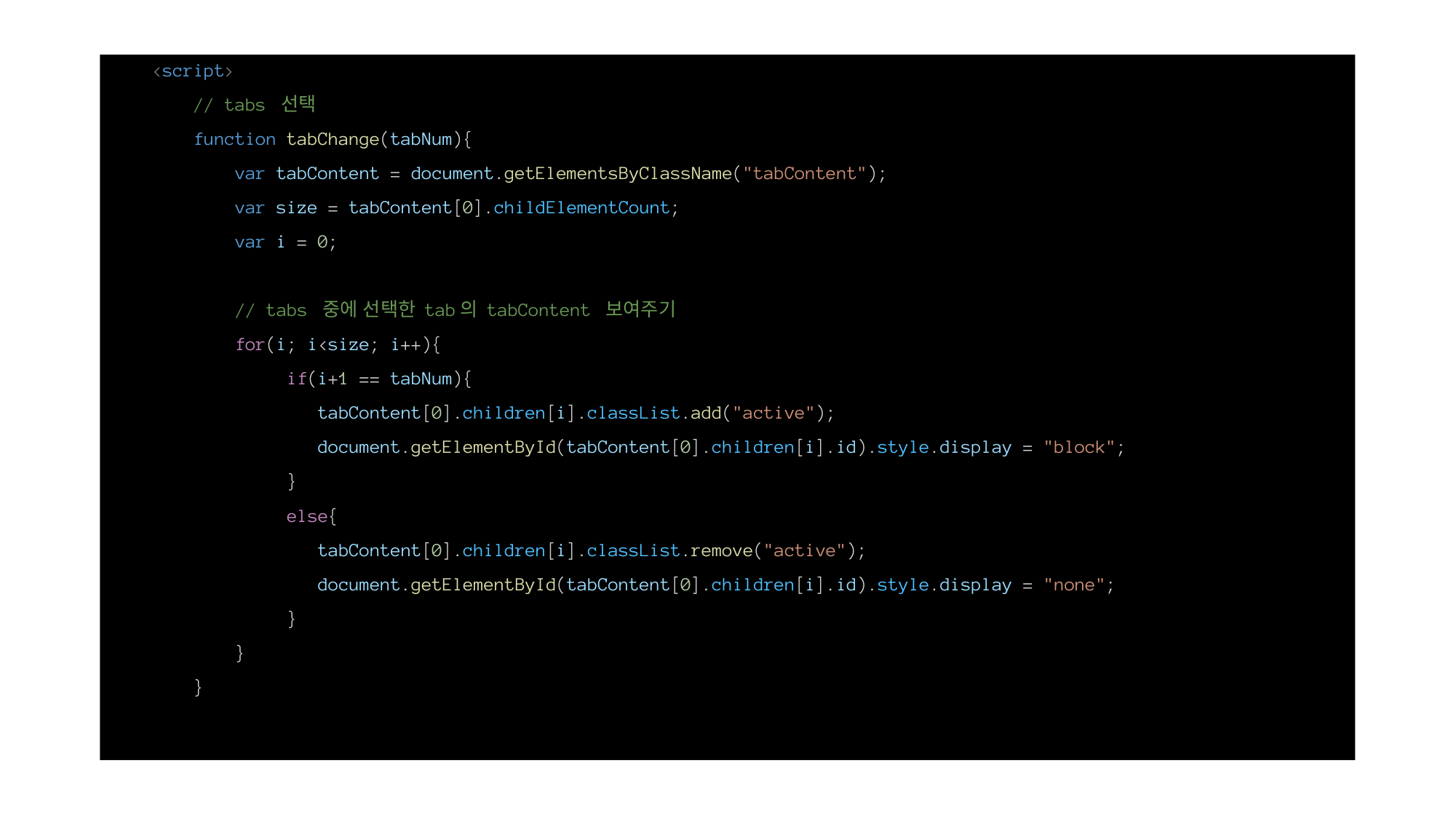

<script>
        // tabs 선택
        function tabChange(tabNum){
            var tabContent = document.getElementsByClassName("tabContent");
            var size = tabContent[0].childElementCount;
            var i = 0;

            // tabs 중에 선택한 tab의 tabContent 보여주기
            for(i; i<size; i++){
                 if(i+1 == tabNum){
                    tabContent[0].children[i].classList.add("active");
                    document.getElementById(tabContent[0].children[i].id).style.display = "block";
                 }
                 else{
                    tabContent[0].children[i].classList.remove("active");
                    document.getElementById(tabContent[0].children[i].id).style.display = "none";
                 }
            }
        }